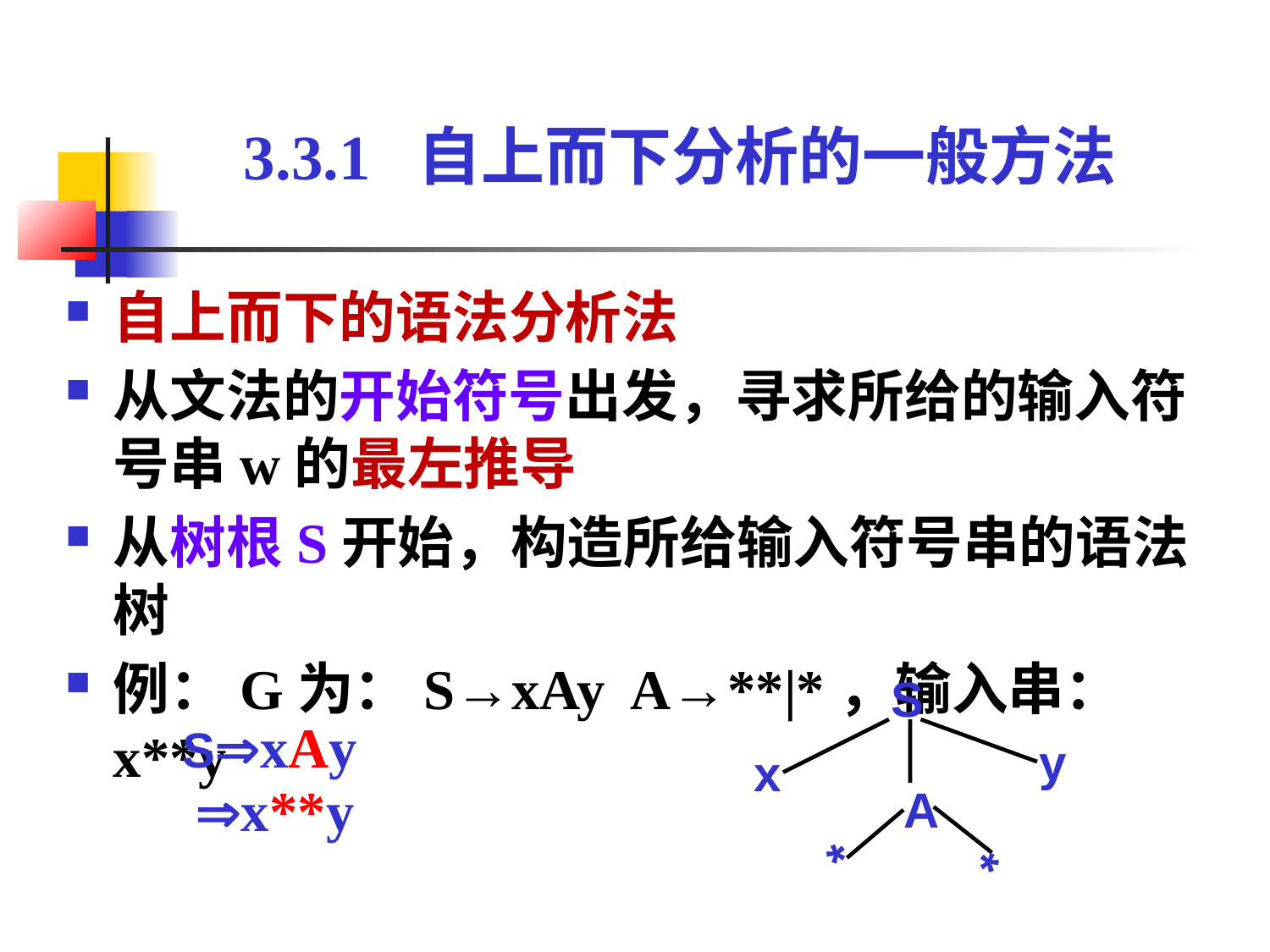

3.3.1  自上而下分析的一般方法
自上而下的语法分析法
从文法的开始符号出发，寻求所给的输入符号串w的最左推导
从树根S开始，构造所给输入符号串的语法树
例：G为：S→xAy  A→**|*，输入串：x**y
S
S⇒xAy

y
x
A
 ⇒x**y

*

*